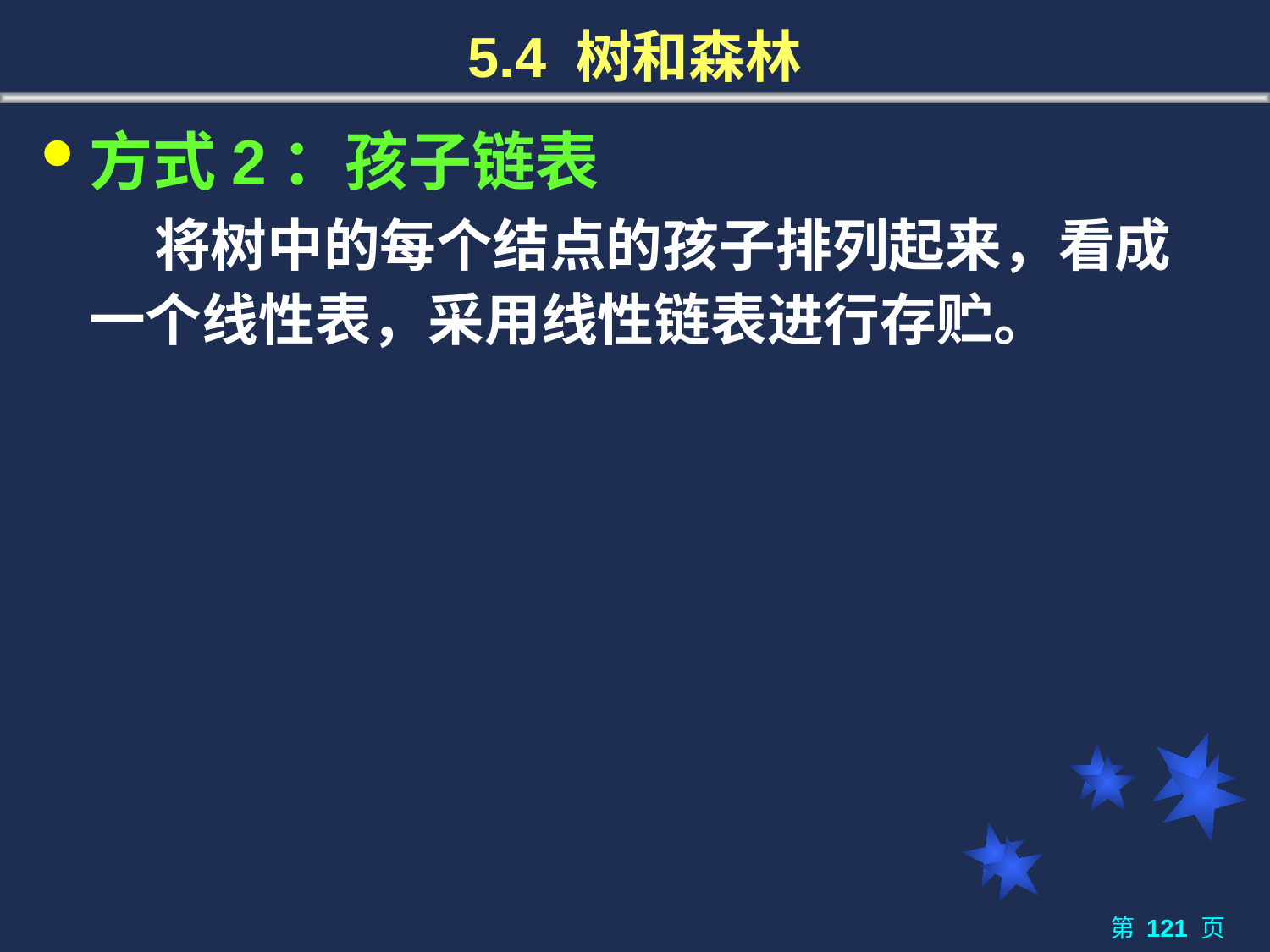

# 5.4 树和森林
方式2：孩子链表
	    将树中的每个结点的孩子排列起来，看成一个线性表，采用线性链表进行存贮。
第 121 页